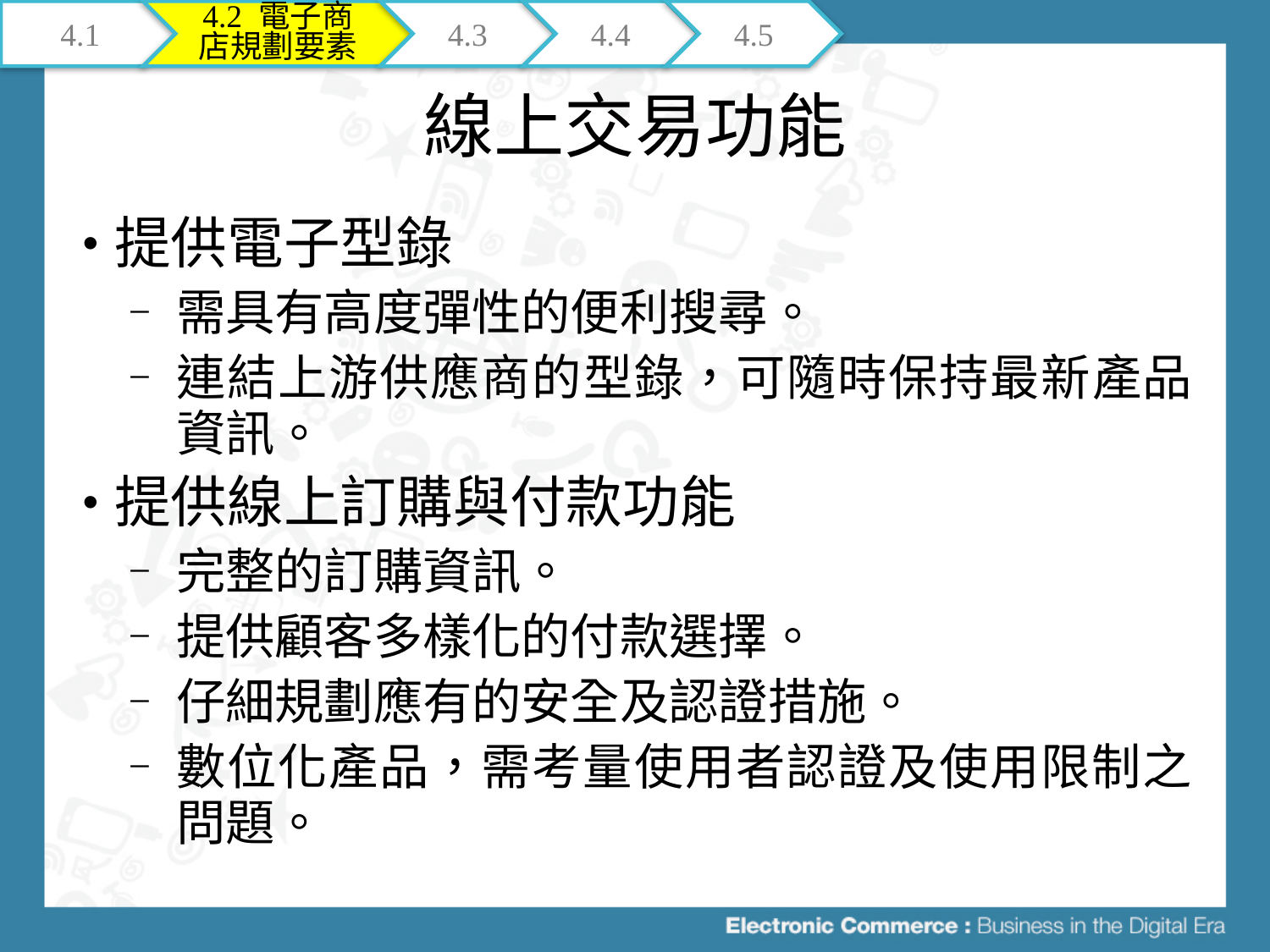

4.1
4.2 電子商店規劃要素
4.3
4.4
4.5
# 線上交易功能
提供電子型錄
需具有高度彈性的便利搜尋。
連結上游供應商的型錄，可隨時保持最新產品資訊。
提供線上訂購與付款功能
完整的訂購資訊。
提供顧客多樣化的付款選擇。
仔細規劃應有的安全及認證措施。
數位化產品，需考量使用者認證及使用限制之問題。